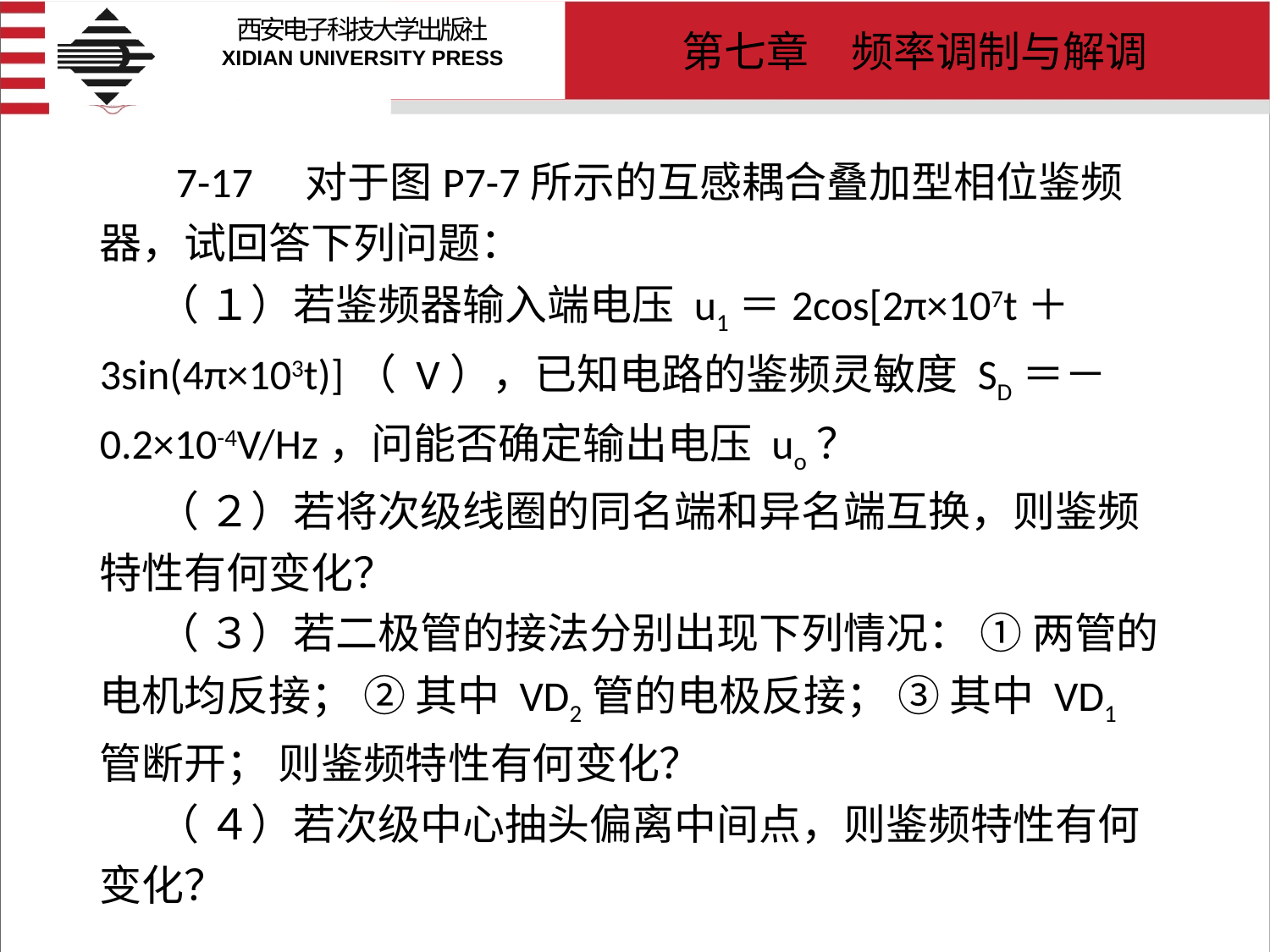

# 7-17　对于图P7-7所示的互感耦合叠加型相位鉴频器，试回答下列问题： （ １）若鉴频器输入端电压 u1＝2cos[2π×107t＋3sin(4π×103t)]（ V），已知电路的鉴频灵敏度 SD＝－0.2×10-4V/Hz，问能否确定输出电压 uo？ （ ２）若将次级线圈的同名端和异名端互换，则鉴频特性有何变化？ （ ３）若二极管的接法分别出现下列情况： ① 两管的电机均反接； ② 其中 VD2管的电极反接； ③ 其中 VD1 管断开； 则鉴频特性有何变化？ （ ４）若次级中心抽头偏离中间点，则鉴频特性有何变化？